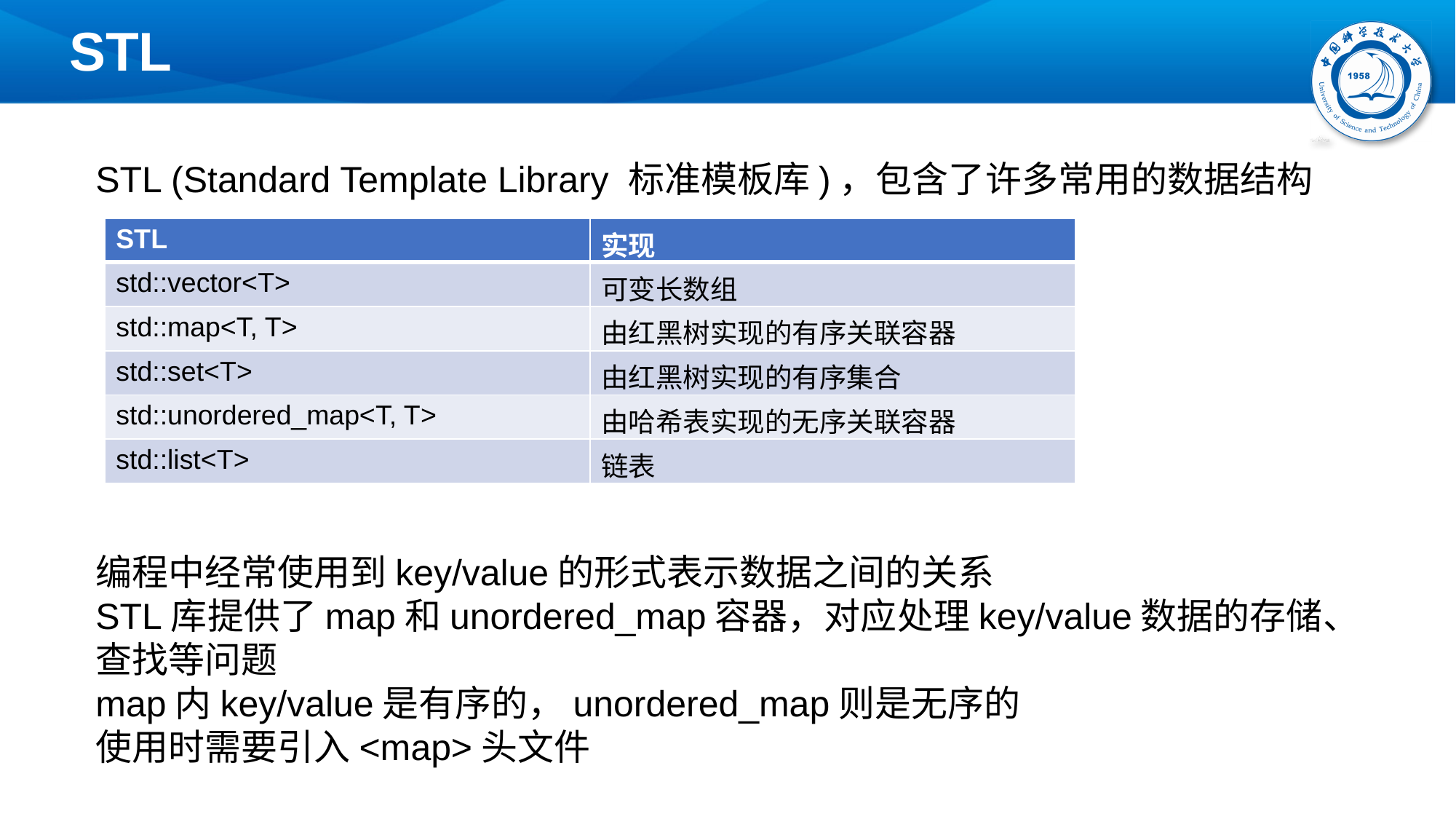

# STL
STL (Standard Template Library 标准模板库)，包含了许多常用的数据结构

编程中经常使用到key/value的形式表示数据之间的关系
STL库提供了map和unordered_map容器，对应处理key/value数据的存储、查找等问题
map内key/value是有序的，unordered_map则是无序的
使用时需要引入<map>头文件
| STL | 实现 |
| --- | --- |
| std::vector<T> | 可变长数组 |
| std::map<T, T> | 由红黑树实现的有序关联容器 |
| std::set<T> | 由红黑树实现的有序集合 |
| std::unordered\_map<T, T> | 由哈希表实现的无序关联容器 |
| std::list<T> | 链表 |